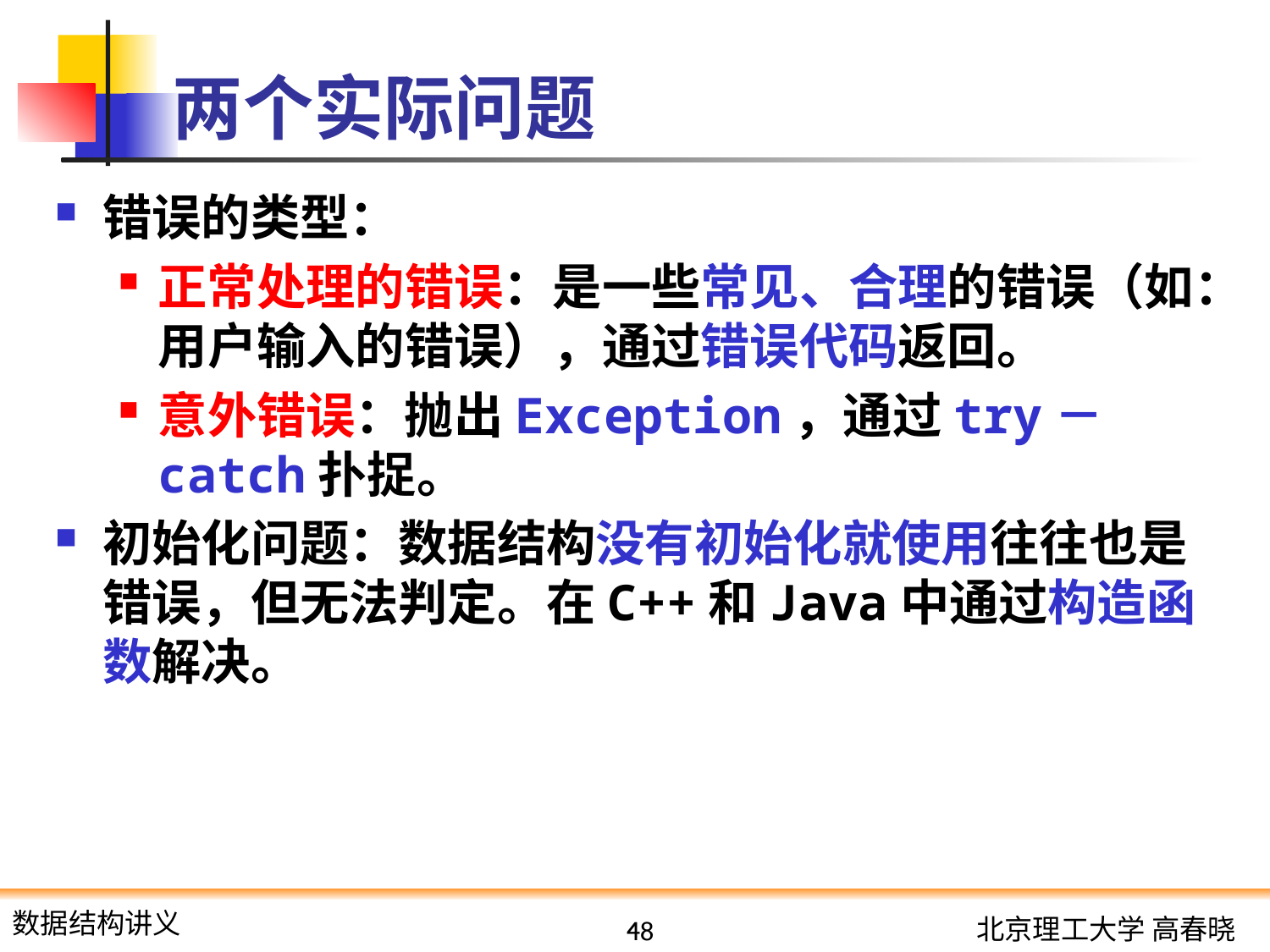

# 两个实际问题
错误的类型：
正常处理的错误：是一些常见、合理的错误（如：用户输入的错误），通过错误代码返回。
意外错误：抛出Exception，通过try－catch扑捉。
初始化问题：数据结构没有初始化就使用往往也是错误，但无法判定。在C++和Java中通过构造函数解决。
48